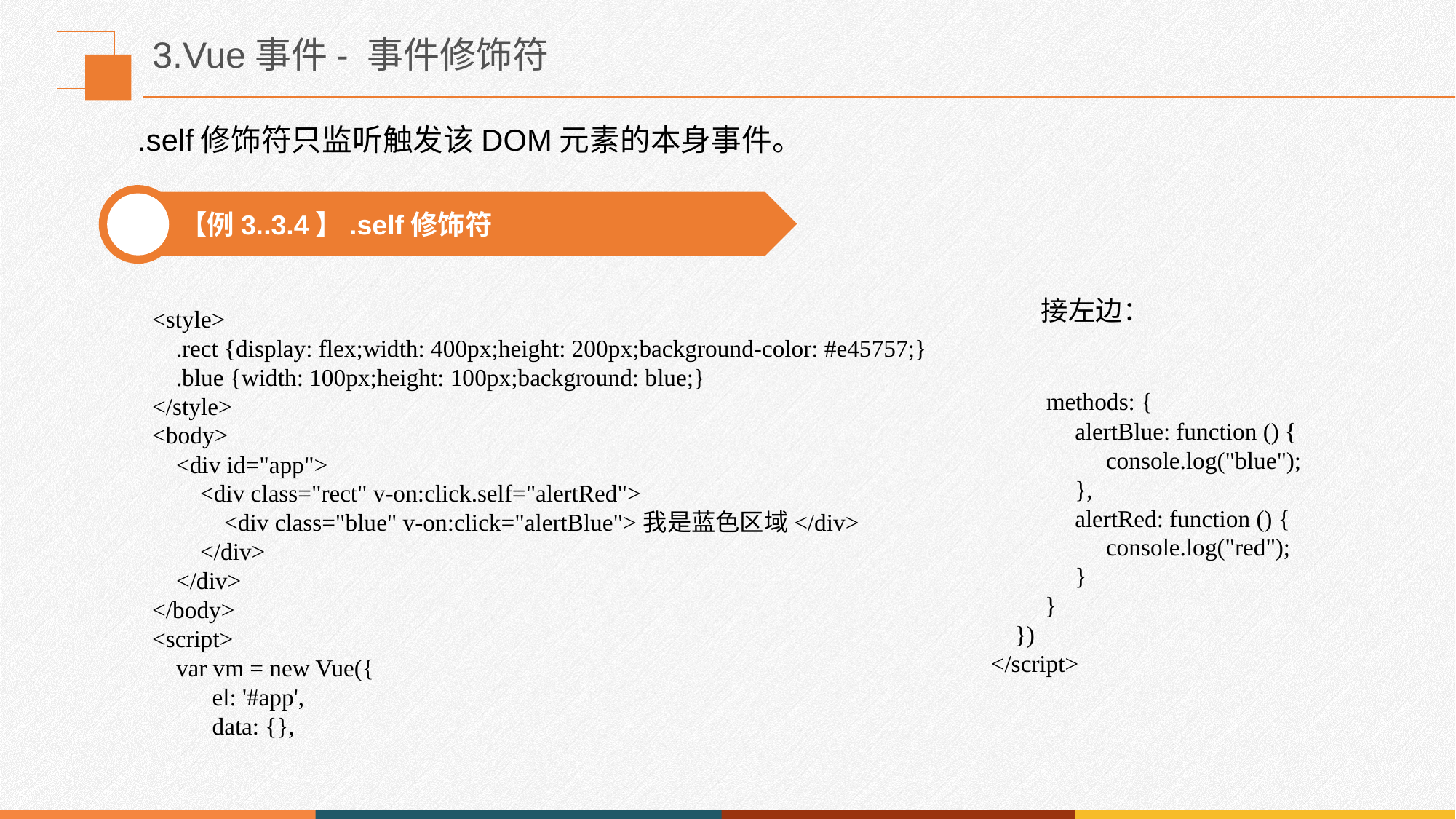

# 3.Vue事件- 事件修饰符
.self修饰符只监听触发该DOM元素的本身事件。

【例3..3.4】.self修饰符
接左边：
<style>
    .rect {display: flex;width: 400px;height: 200px;background-color: #e45757;}
    .blue {width: 100px;height: 100px;background: blue;}
</style>
<body>
    <div id="app">
        <div class="rect" v-on:click.self="alertRed">
            <div class="blue" v-on:click="alertBlue">我是蓝色区域</div>
        </div>
    </div>
</body>
<script>
    var vm = new Vue({
          el: '#app',
          data: {},
        methods: {
              alertBlue: function () {
	 console.log("blue");
              },
              alertRed: function () {
	 console.log("red");
              }
         }
    })
</script>